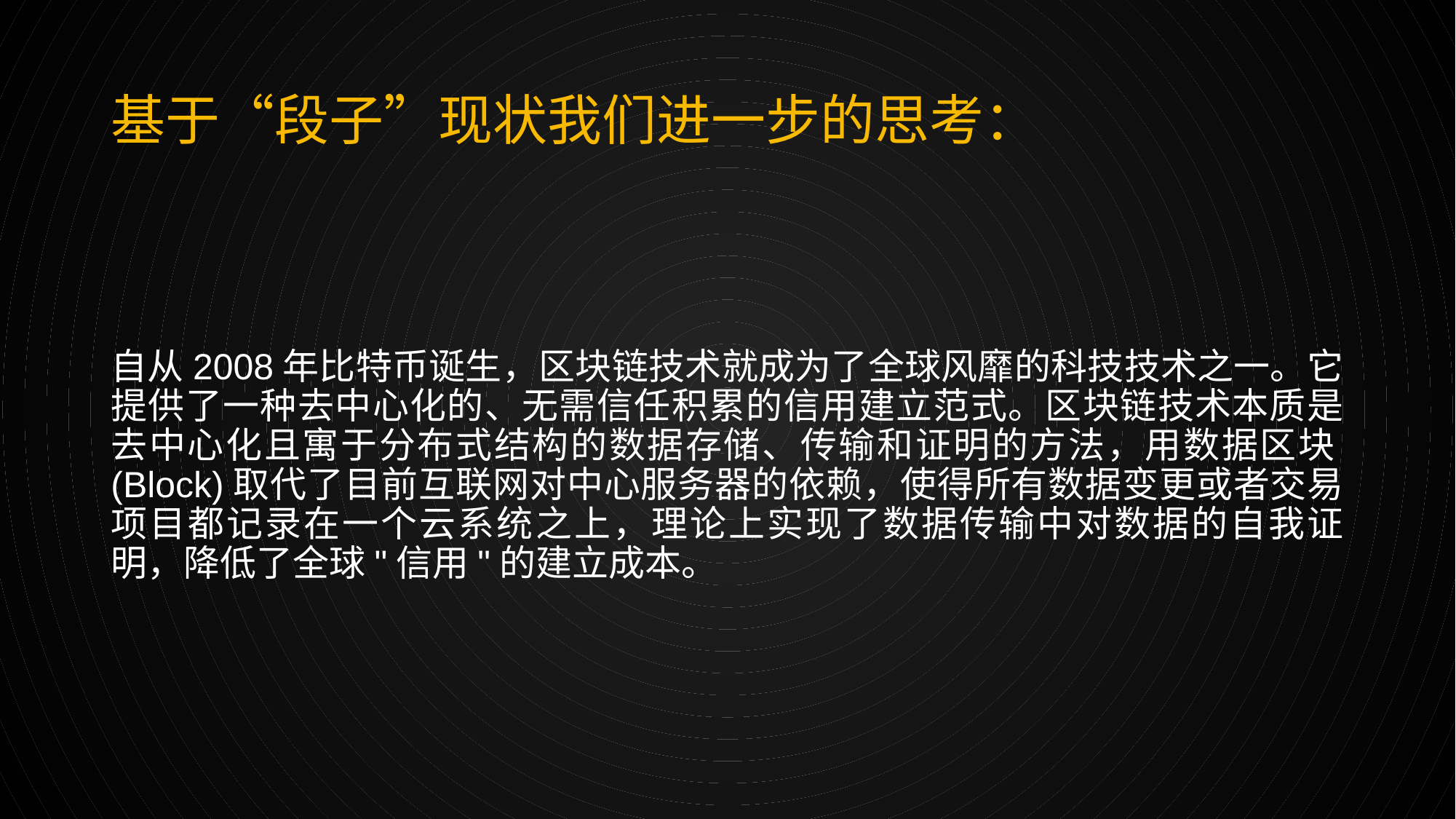

# 基于“段子”现状我们进一步的思考：
自从2008年比特币诞生，区块链技术就成为了全球风靡的科技技术之一。它提供了一种去中心化的、无需信任积累的信用建立范式。区块链技术本质是去中心化且寓于分布式结构的数据存储、传输和证明的方法，用数据区块(Block)取代了目前互联网对中心服务器的依赖，使得所有数据变更或者交易项目都记录在一个云系统之上，理论上实现了数据传输中对数据的自我证明，降低了全球"信用"的建立成本。